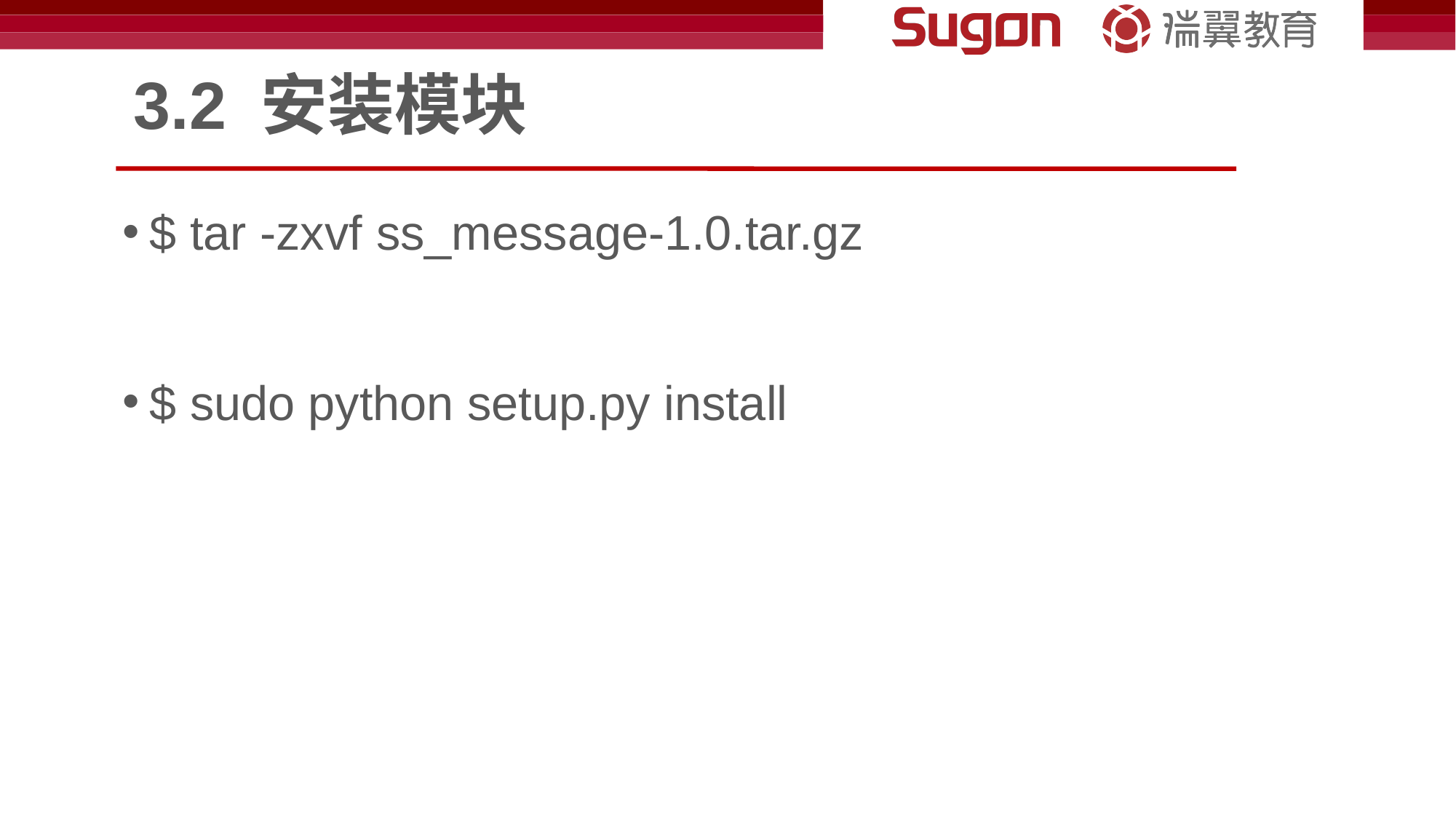

# 3.2 安装模块
$ tar -zxvf ss_message-1.0.tar.gz

$ sudo python setup.py install